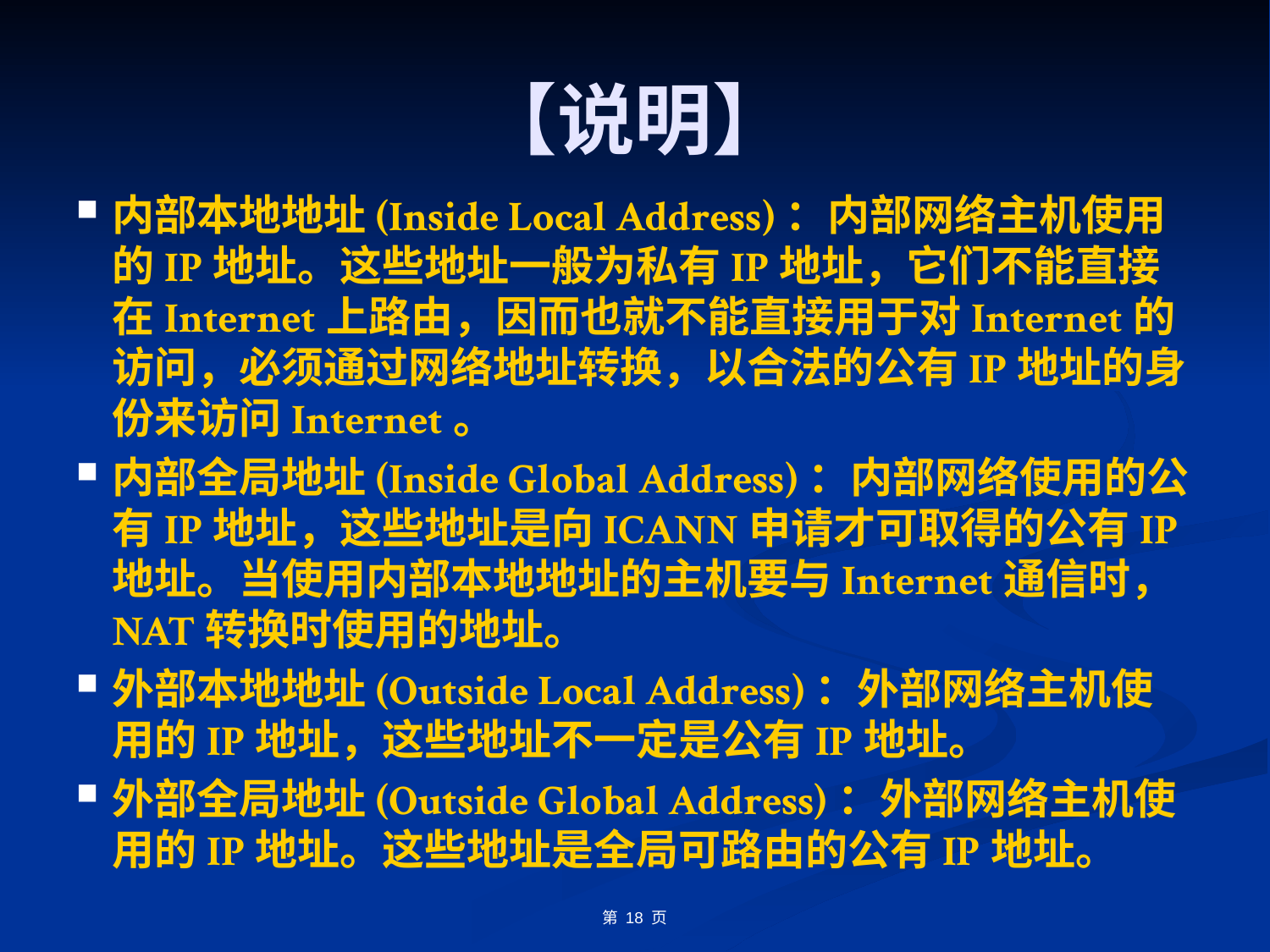

# 【说明】
内部本地地址(Inside Local Address)：内部网络主机使用的IP地址。这些地址一般为私有IP地址，它们不能直接在Internet上路由，因而也就不能直接用于对Internet的访问，必须通过网络地址转换，以合法的公有IP地址的身份来访问Internet。
内部全局地址(Inside Global Address)：内部网络使用的公有IP地址，这些地址是向ICANN申请才可取得的公有IP地址。当使用内部本地地址的主机要与Internet通信时，NAT转换时使用的地址。
外部本地地址(Outside Local Address)：外部网络主机使用的IP地址，这些地址不一定是公有IP地址。
外部全局地址(Outside Global Address)：外部网络主机使用的IP地址。这些地址是全局可路由的公有IP地址。
第 18 页